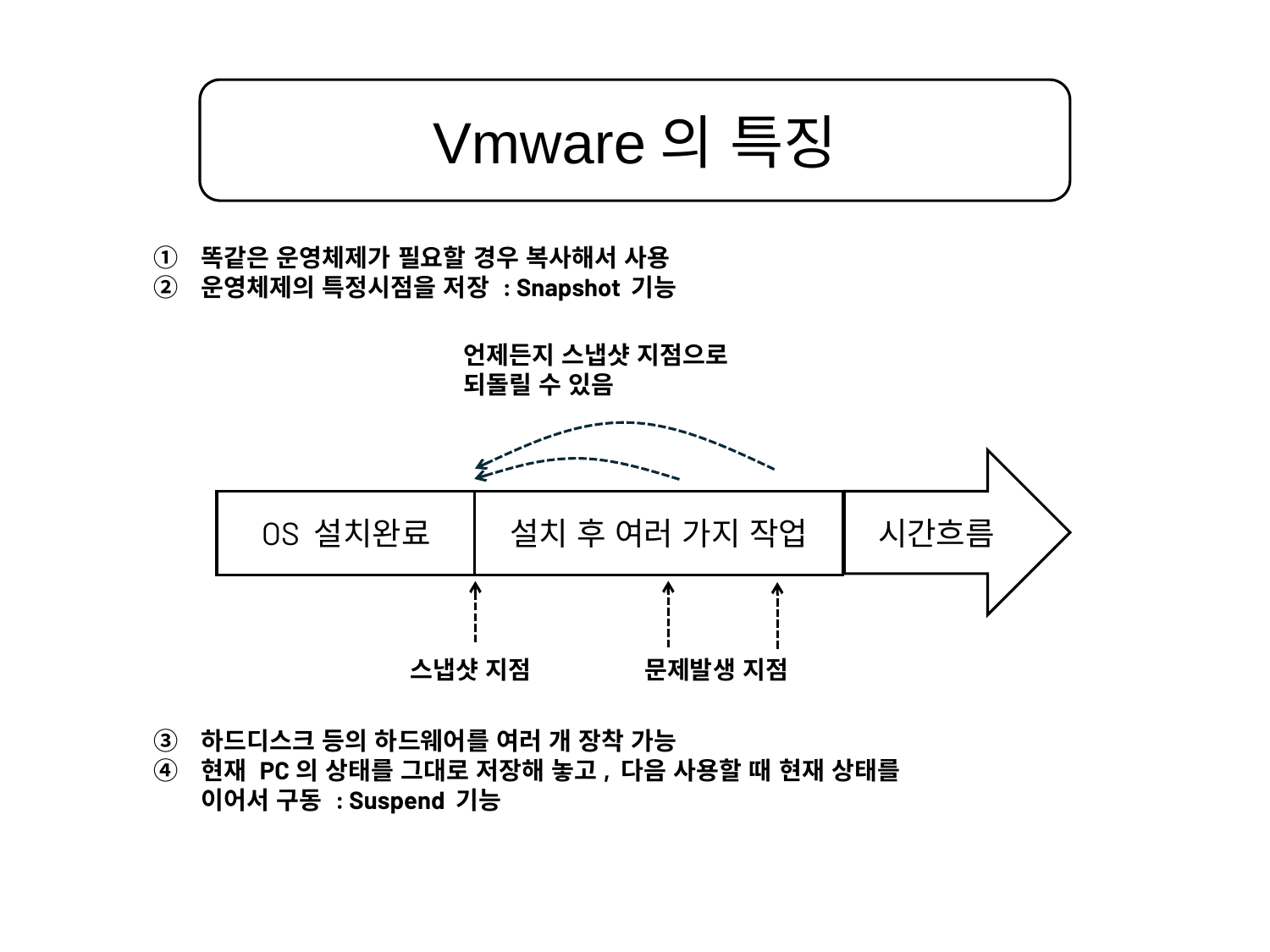

Vmware의 특징
똑같은 운영체제가 필요할 경우 복사해서 사용
운영체제의 특정시점을 저장 : Snapshot 기능
언제든지 스냅샷 지점으로
되돌릴 수 있음

시간흐름

설치 후 여러 가지 작업
OS 설치완료
스냅샷 지점
문제발생 지점
하드디스크 등의 하드웨어를 여러 개 장착 가능
현재 PC의 상태를 그대로 저장해 놓고, 다음 사용할 때 현재 상태를 이어서 구동 : Suspend 기능